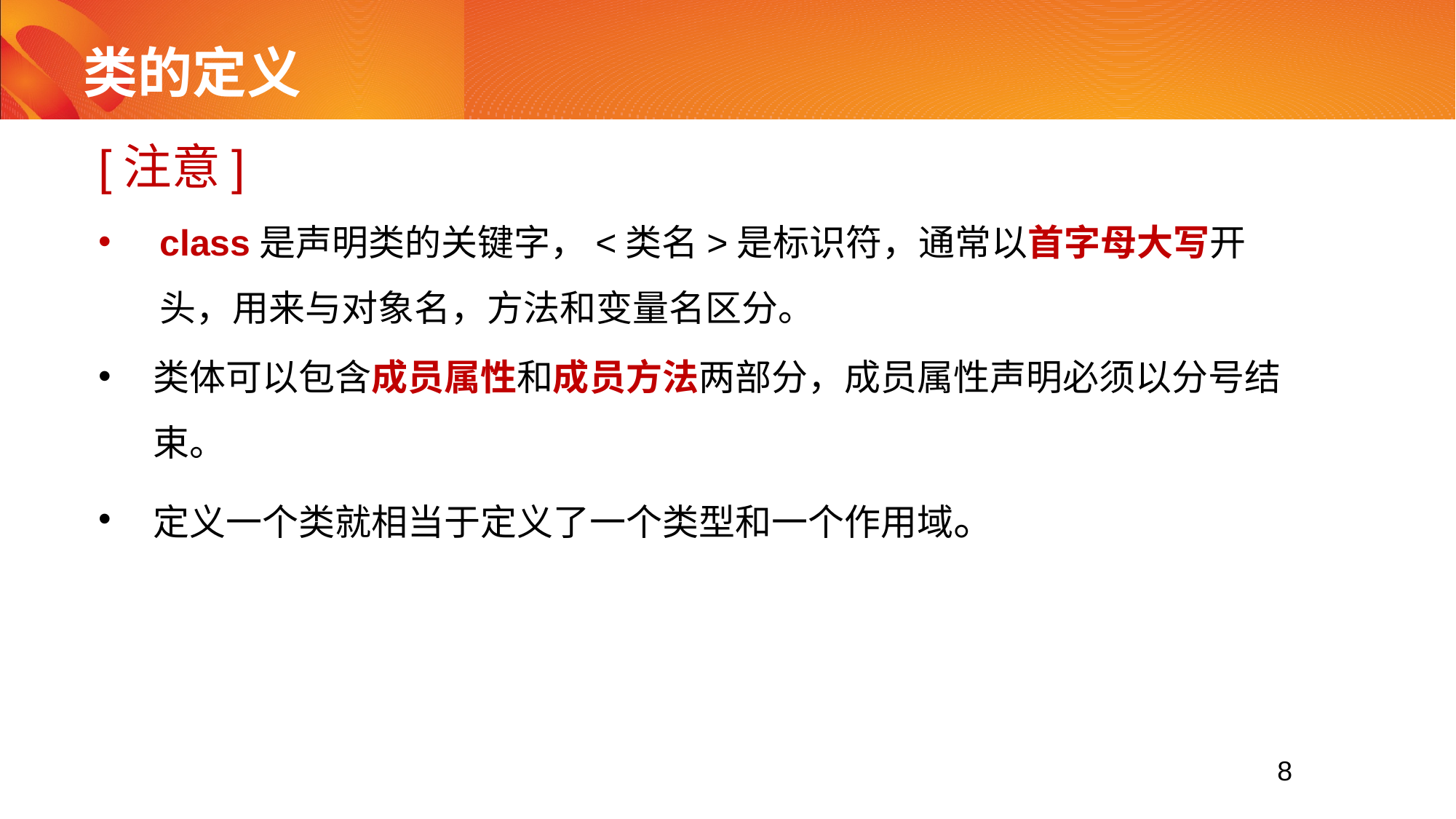

# 类的定义
[注意]
class是声明类的关键字，<类名>是标识符，通常以首字母大写开头，用来与对象名，方法和变量名区分。
类体可以包含成员属性和成员方法两部分，成员属性声明必须以分号结束。
定义一个类就相当于定义了一个类型和一个作用域。